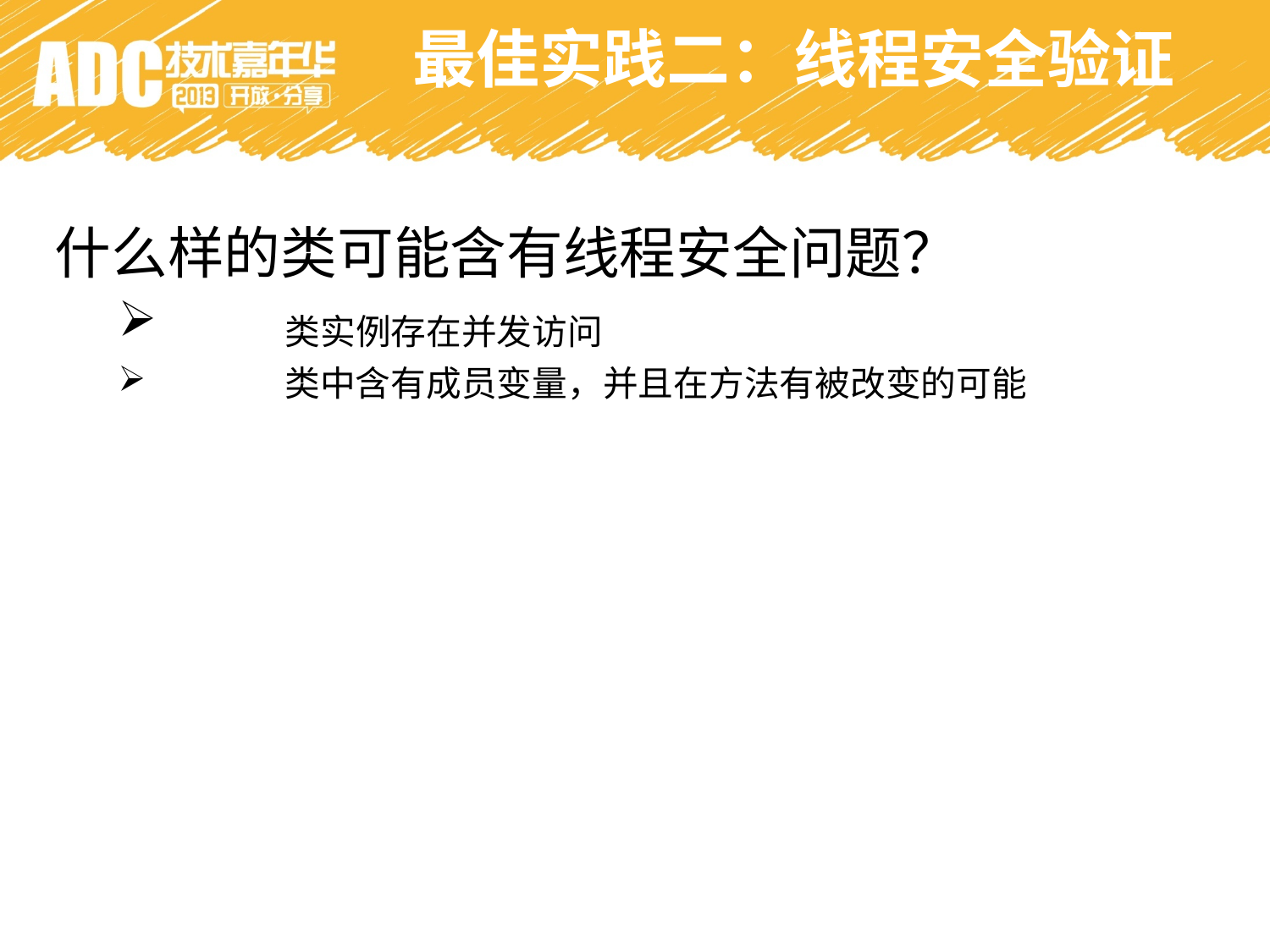

最佳实践二：线程安全验证
什么样的类可能含有线程安全问题？
	类实例存在并发访问
	类中含有成员变量，并且在方法有被改变的可能